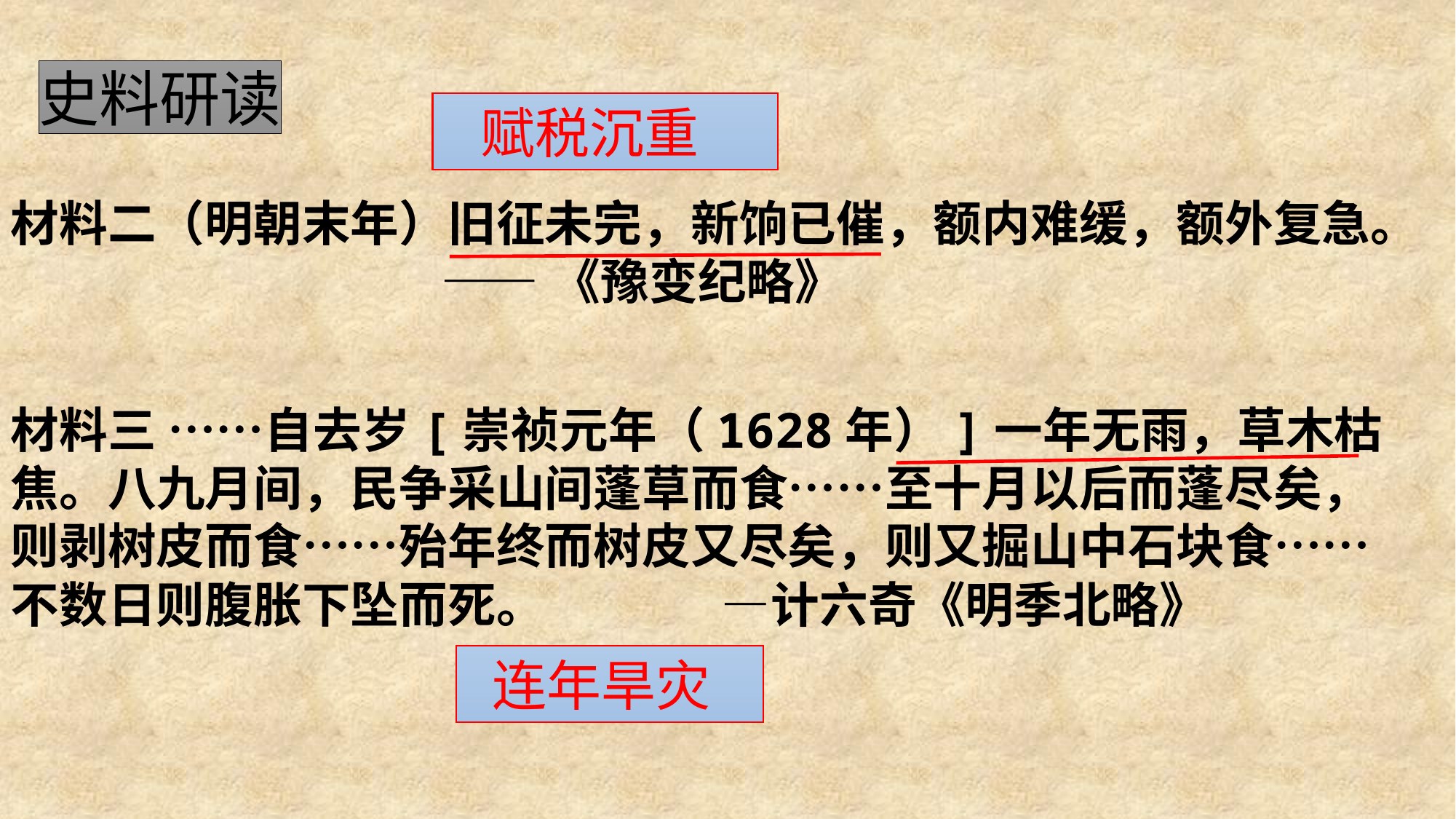

史料研读
  赋税沉重
材料二（明朝末年）旧征未完，新饷已催，额内难缓，额外复急。
                                       ——《豫变纪略》

材料三 ……自去岁[崇祯元年（1628年）]一年无雨，草木枯焦。八九月间，民争采山间蓬草而食……至十月以后而蓬尽矣，则剥树皮而食……殆年终而树皮又尽矣，则又掘山中石块食……不数日则腹胀下坠而死。                —计六奇《明季北略》

 连年旱灾